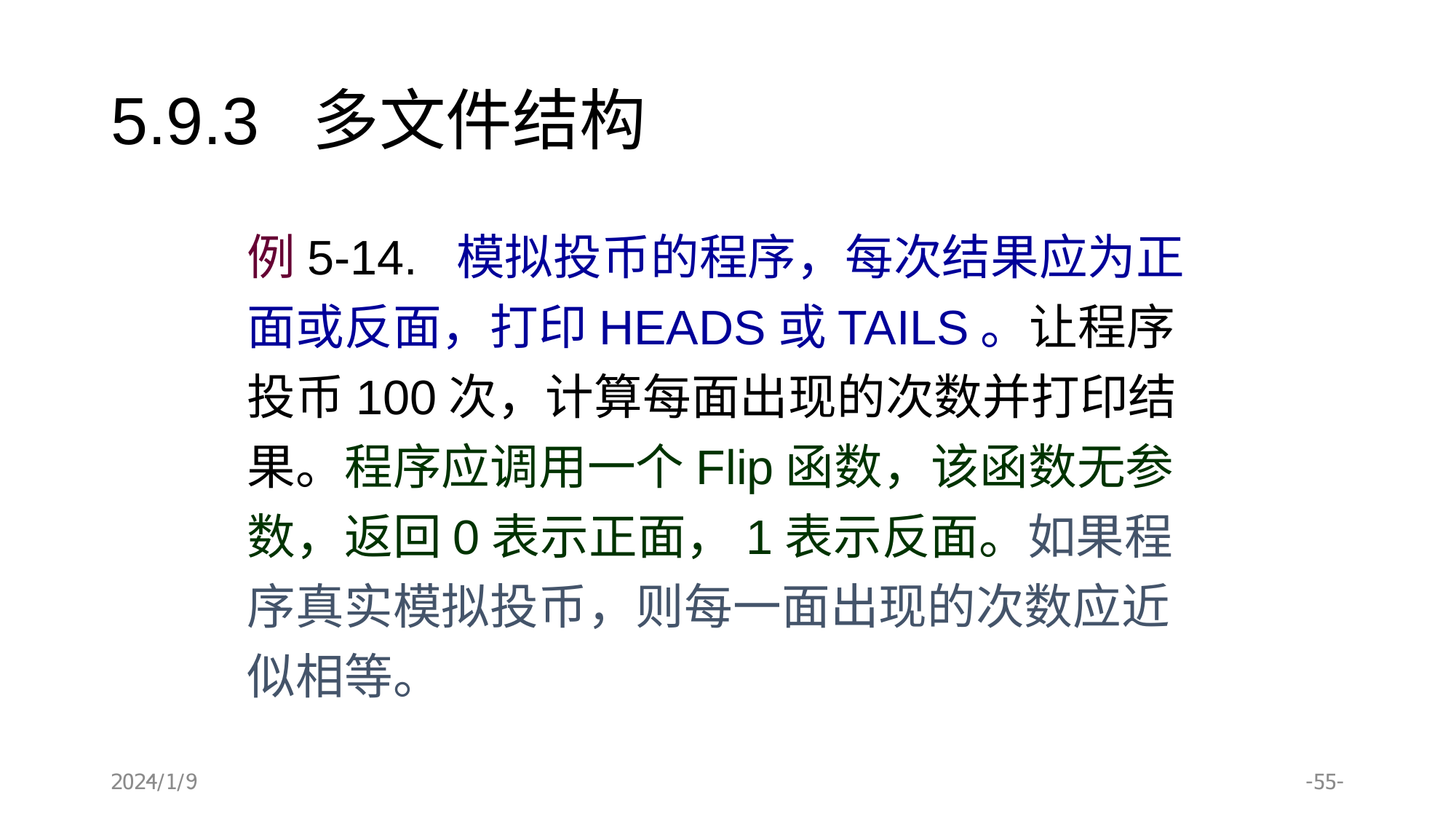

# 5.9.3  多文件结构
例5-14.  模拟投币的程序，每次结果应为正面或反面，打印HEADS或TAILS。让程序投币100次，计算每面出现的次数并打印结果。程序应调用一个Flip函数，该函数无参数，返回0表示正面，1表示反面。如果程序真实模拟投币，则每一面出现的次数应近似相等。
2024/1/9
-55-